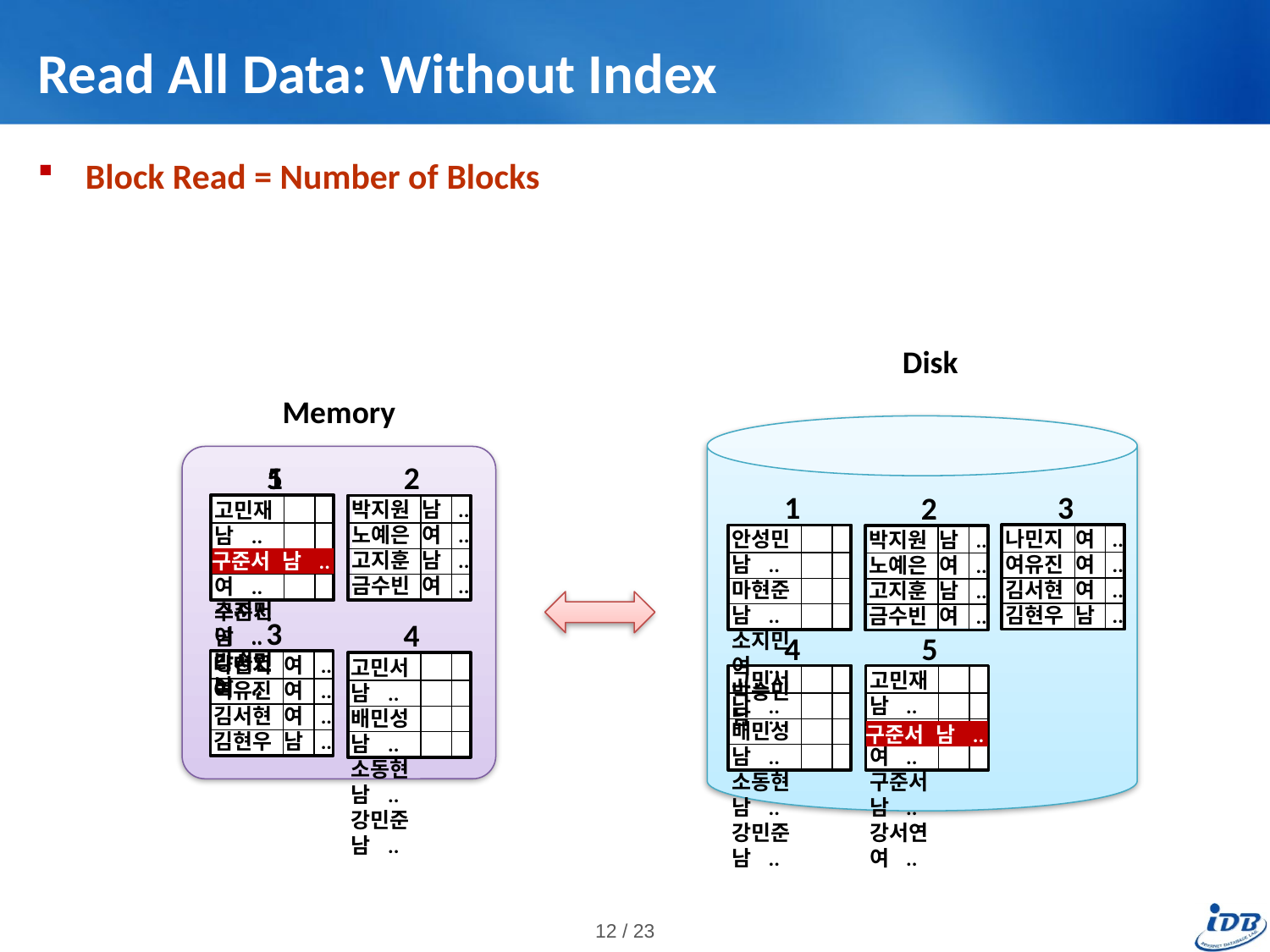

# Read All Data: Without Index
Block Read = Number of Blocks
Disk
Memory

1

안성민  남  ..
마현준  남  ..
소지민  여  ..
박승민  남  ..
2

박지원  남  ..
노예은  여  ..
고지훈  남  ..
금수빈  여  ..
5

고민재  남  ..
서수민  여  ..
구준서  남  ..
강서연  여  ..
구준서  남  ..
3

나민지  여  ..
여유진  여  ..
김서현  여  ..
김현우  남  ..
1

안성민  남  ..
마현준  남  ..
소지민  여  ..
박승민  남  ..
2

박지원  남  ..
노예은  여  ..
고지훈  남  ..
금수빈  여  ..

3

나민지  여  ..
여유진  여  ..
김서현  여  ..
김현우  남  ..
4

고민서  남  ..
배민성  남  ..
소동현  남  ..
강민준  남  ..
4

고민서  남  ..
배민성  남  ..
소동현  남  ..
강민준  남  ..
5

고민재  남  ..
서수민  여  ..
구준서  남  ..
강서연  여  ..
구준서  남  ..